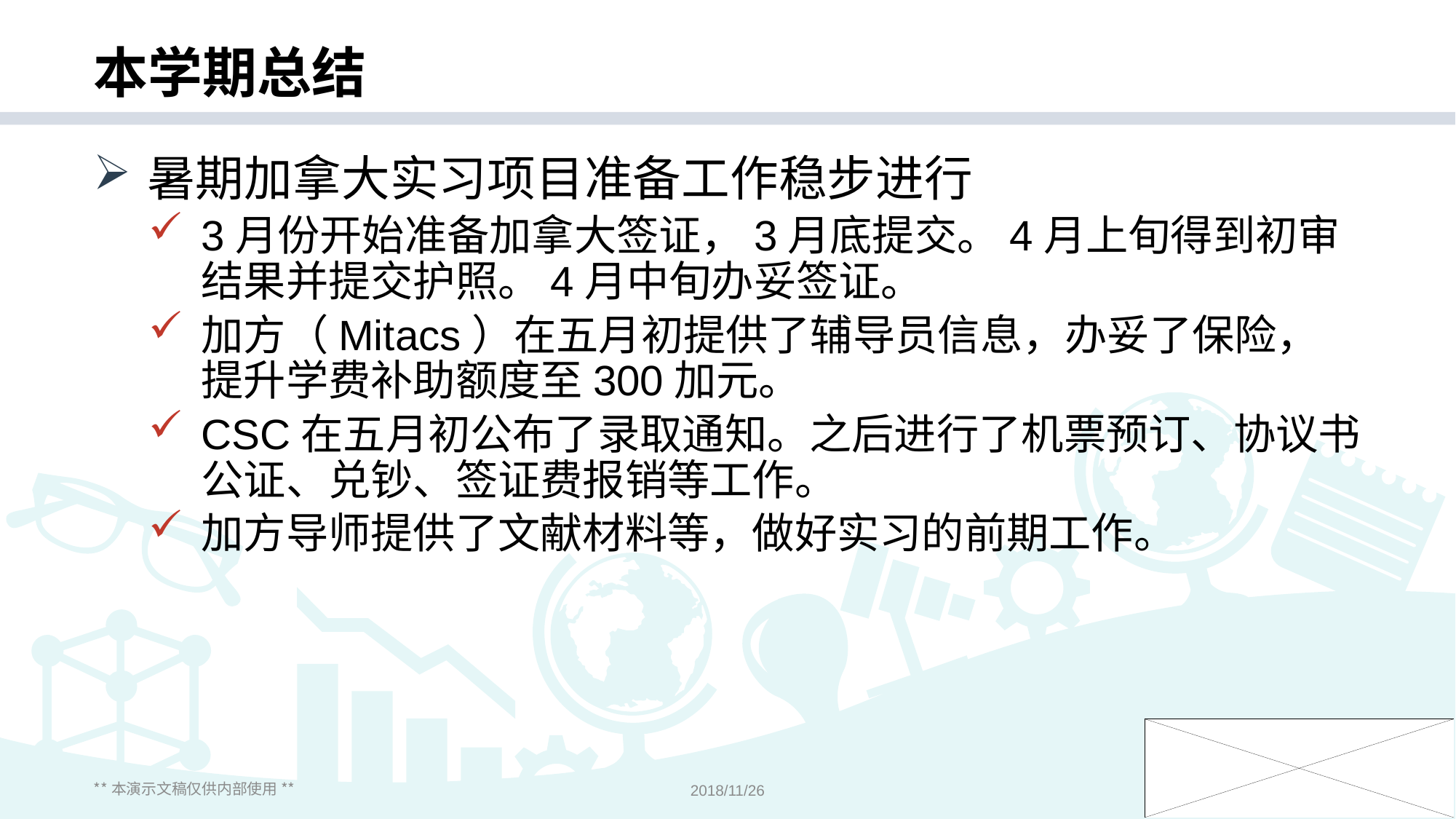

# 本学期总结
暑期加拿大实习项目准备工作稳步进行
3月份开始准备加拿大签证，3月底提交。4月上旬得到初审结果并提交护照。4月中旬办妥签证。
加方（Mitacs）在五月初提供了辅导员信息，办妥了保险，提升学费补助额度至300加元。
CSC在五月初公布了录取通知。之后进行了机票预订、协议书公证、兑钞、签证费报销等工作。
加方导师提供了文献材料等，做好实习的前期工作。
** 本演示文稿仅供内部使用 **
2018/11/26
18